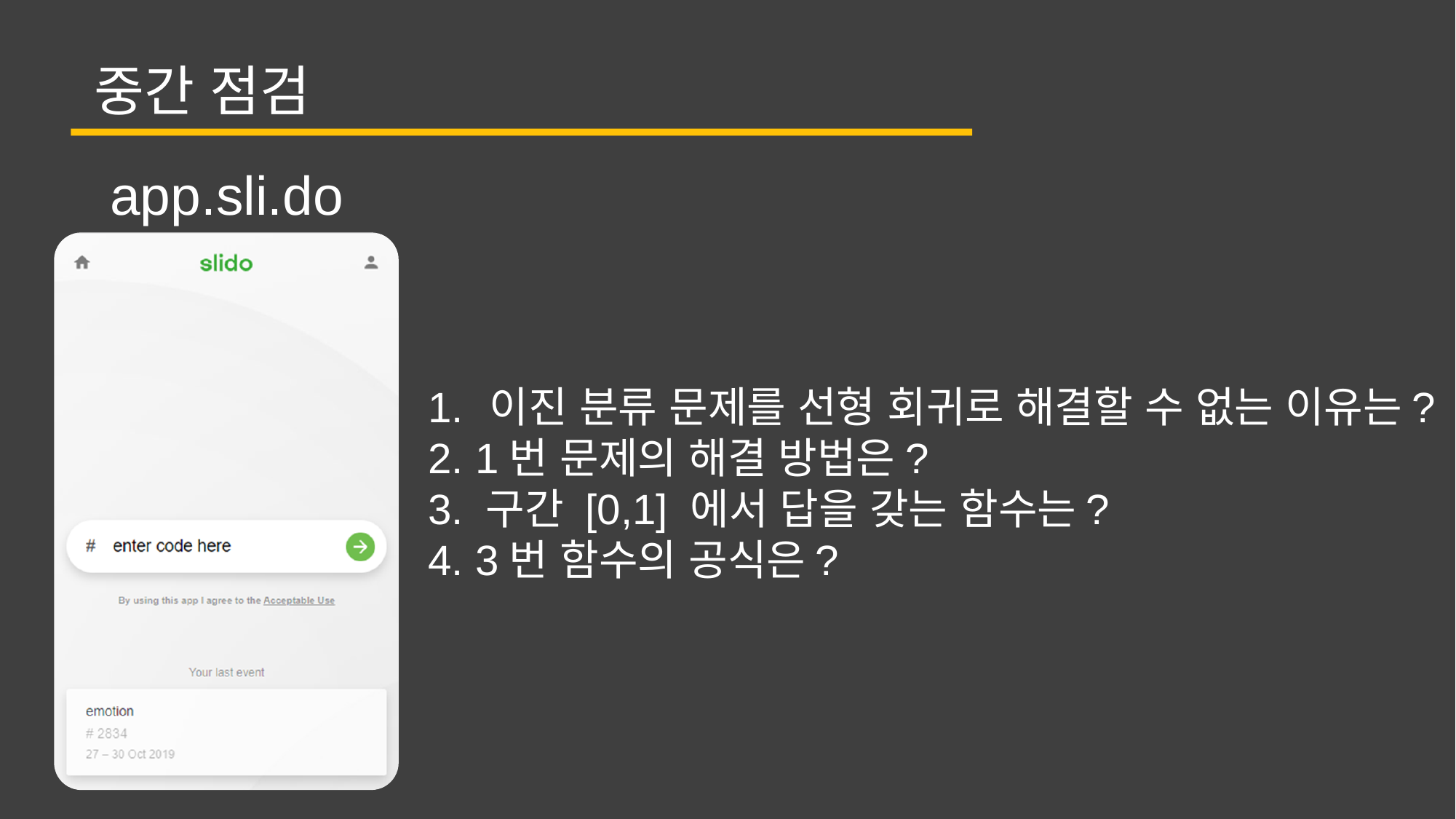

중간 점검

app.sli.do

이진 분류 문제를 선형 회귀로 해결할 수 없는 이유는?
2. 1번 문제의 해결 방법은?
3. 구간 [0,1] 에서 답을 갖는 함수는?
4. 3번 함수의 공식은?